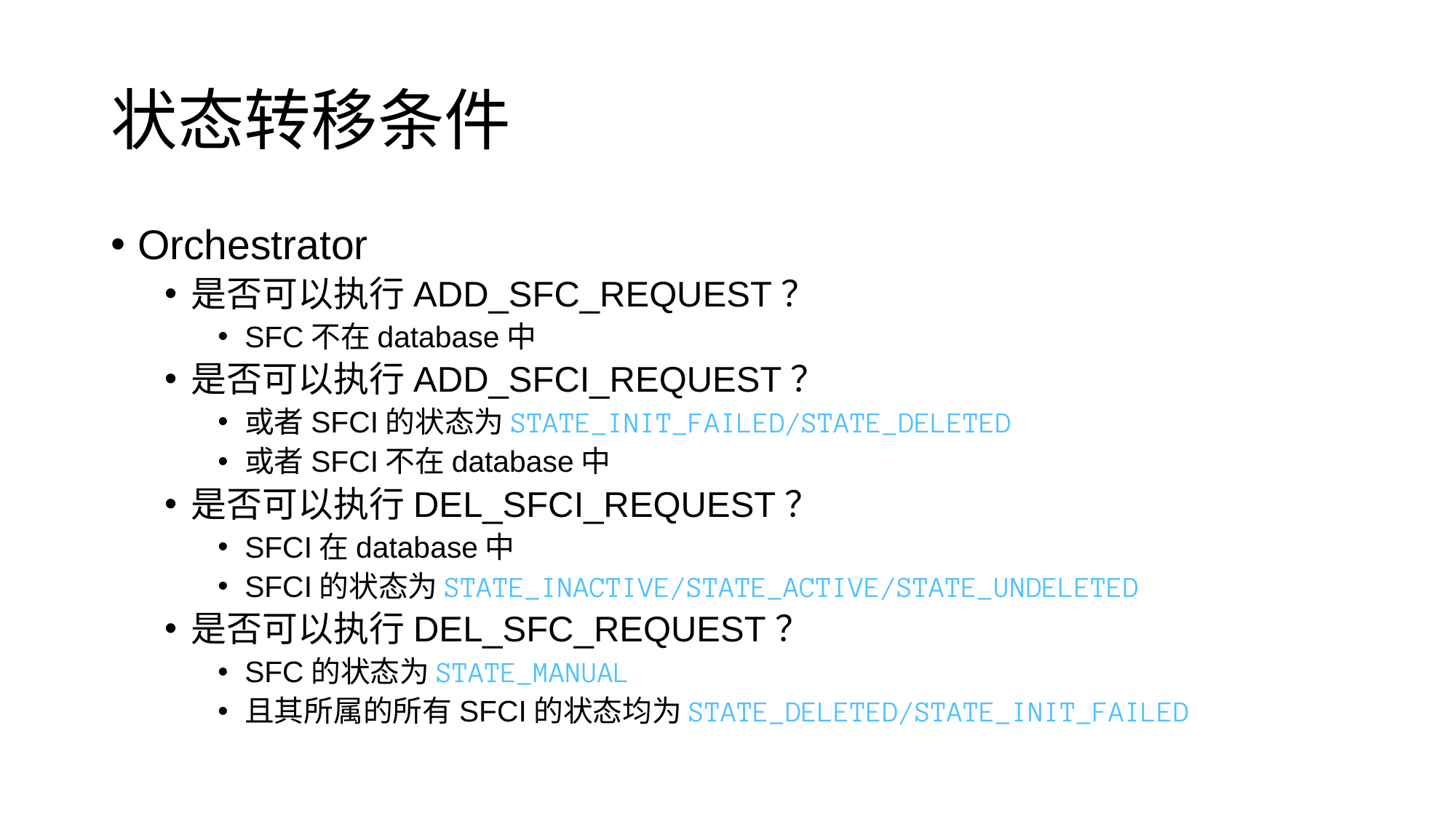

# 状态转移条件
Orchestrator
是否可以执行ADD_SFC_REQUEST？
SFC不在database中
是否可以执行ADD_SFCI_REQUEST？
或者SFCI的状态为STATE_INIT_FAILED/STATE_DELETED
或者SFCI不在database中
是否可以执行DEL_SFCI_REQUEST？
SFCI在database中
SFCI的状态为STATE_INACTIVE/STATE_ACTIVE/STATE_UNDELETED
是否可以执行DEL_SFC_REQUEST？
SFC的状态为STATE_MANUAL
且其所属的所有SFCI的状态均为STATE_DELETED/STATE_INIT_FAILED